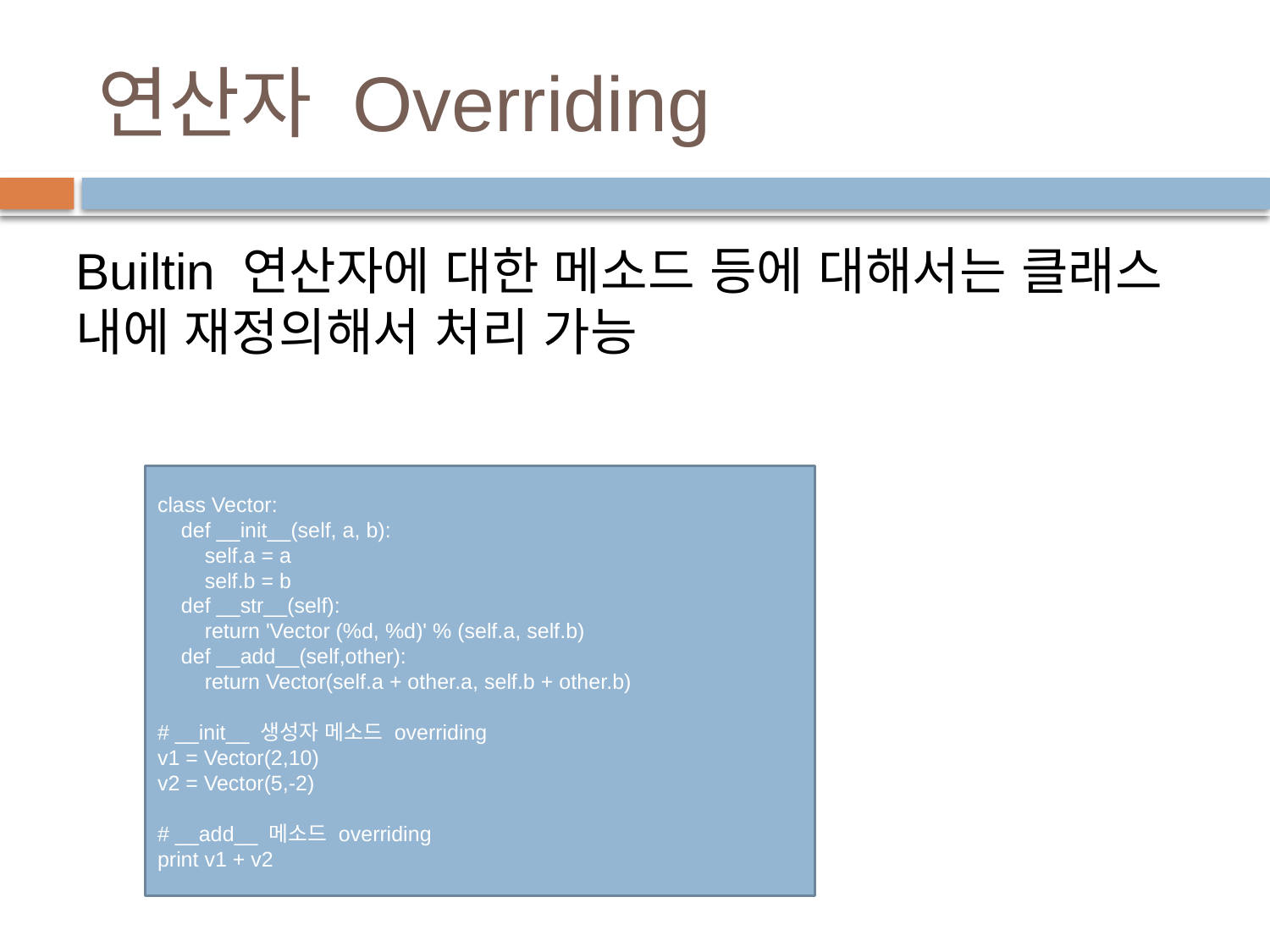

# 연산자 Overriding
Builtin 연산자에 대한 메소드 등에 대해서는 클래스 내에 재정의해서 처리 가능

class Vector:
    def __init__(self, a, b):
        self.a = a
        self.b = b
    def __str__(self):
        return 'Vector (%d, %d)' % (self.a, self.b)
    def __add__(self,other):
        return Vector(self.a + other.a, self.b + other.b)

# __init__ 생성자 메소드 overriding
v1 = Vector(2,10)
v2 = Vector(5,-2)

# __add__ 메소드 overriding
print v1 + v2